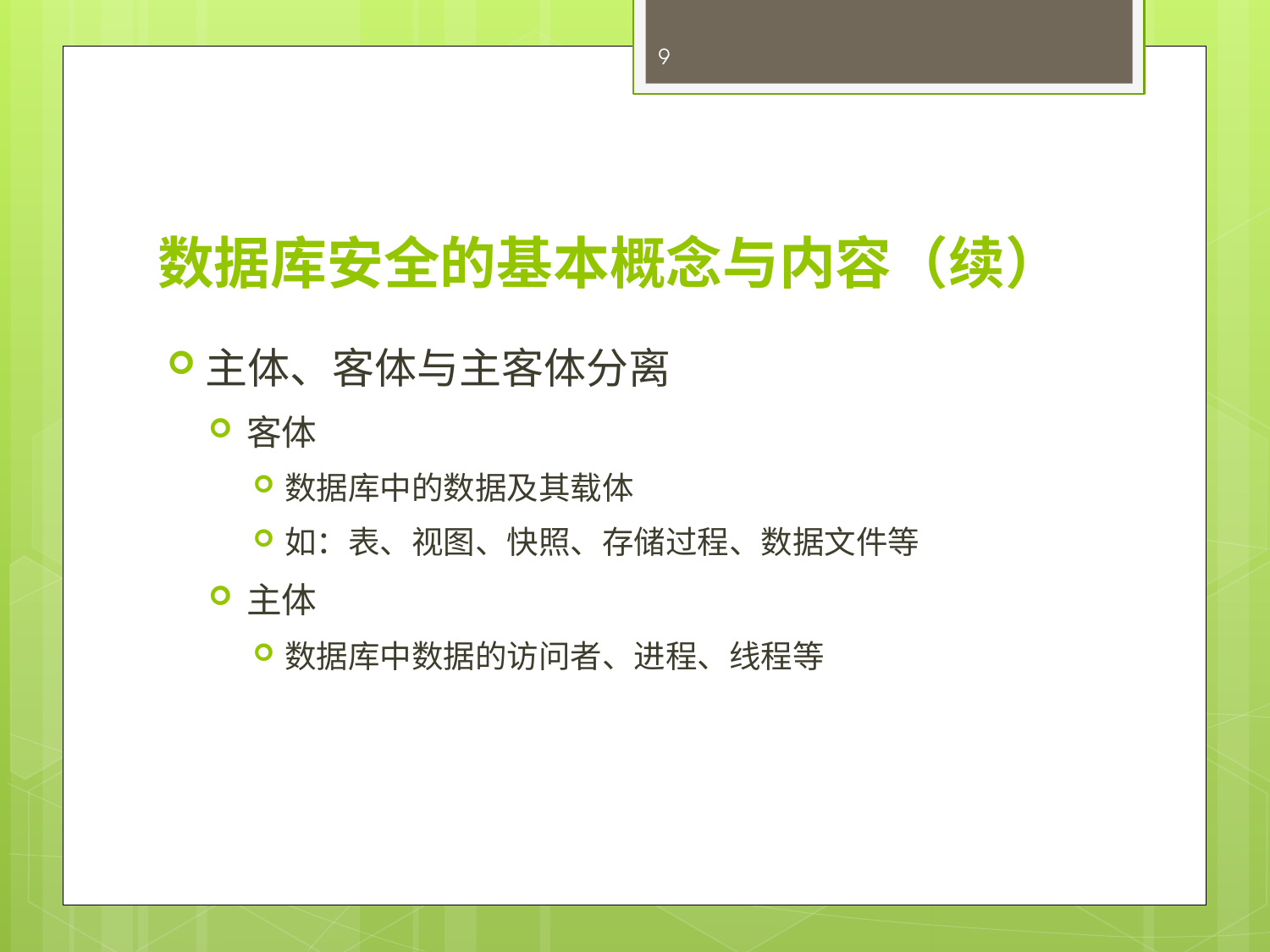

9
# 数据库安全的基本概念与内容（续）
主体、客体与主客体分离
客体
数据库中的数据及其载体
如：表、视图、快照、存储过程、数据文件等
主体
数据库中数据的访问者、进程、线程等